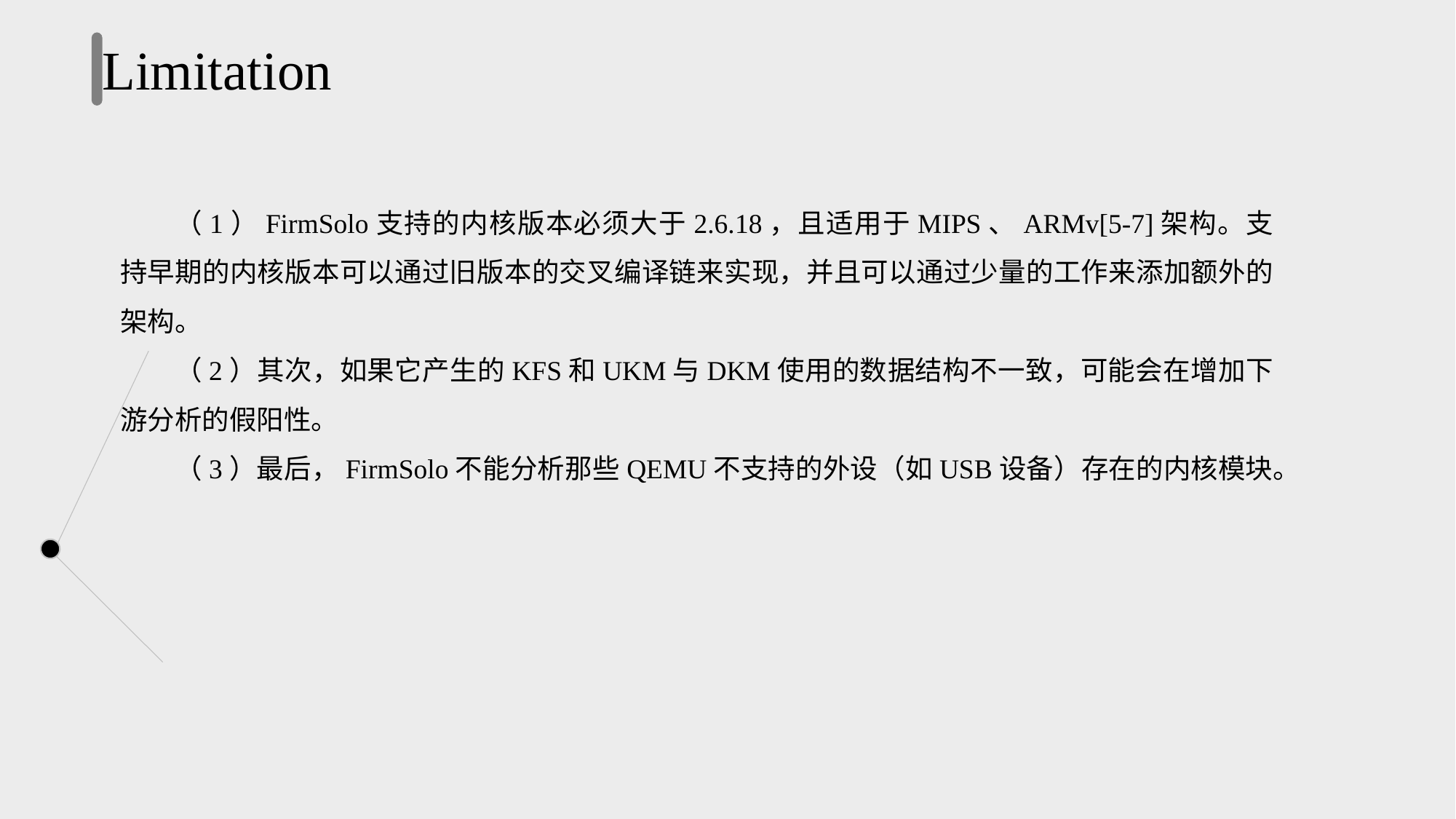

Limitation

（1）FirmSolo支持的内核版本必须大于2.6.18，且适用于MIPS、ARMv[5-7]架构。支持早期的内核版本可以通过旧版本的交叉编译链来实现，并且可以通过少量的工作来添加额外的架构。
（2）其次，如果它产生的KFS和UKM与DKM使用的数据结构不一致，可能会在增加下游分析的假阳性。
（3）最后，FirmSolo不能分析那些QEMU不支持的外设（如USB设备）存在的内核模块。